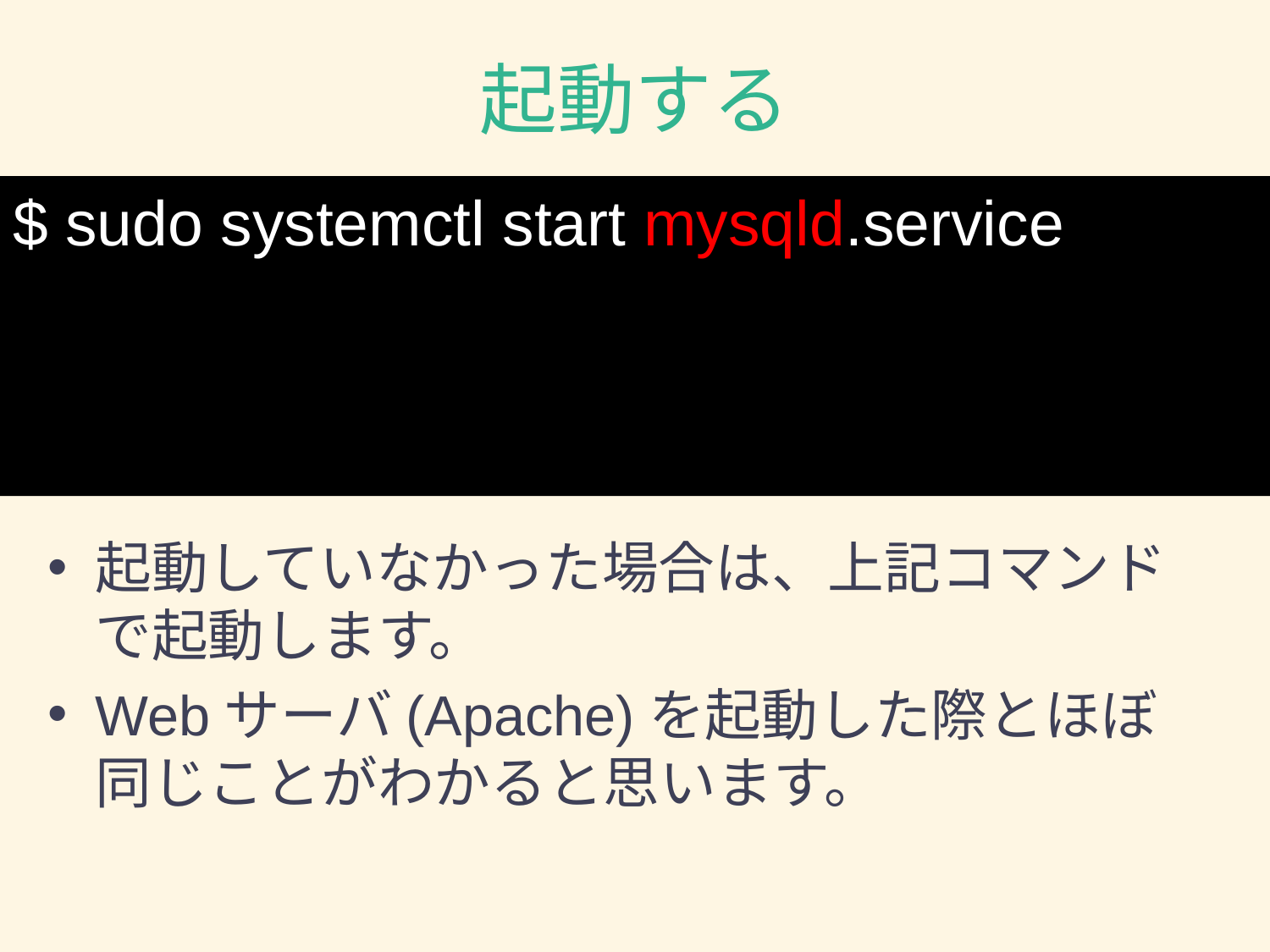

# 起動する
$ sudo systemctl start mysqld.service
起動していなかった場合は、上記コマンドで起動します。
Webサーバ(Apache)を起動した際とほぼ同じことがわかると思います。